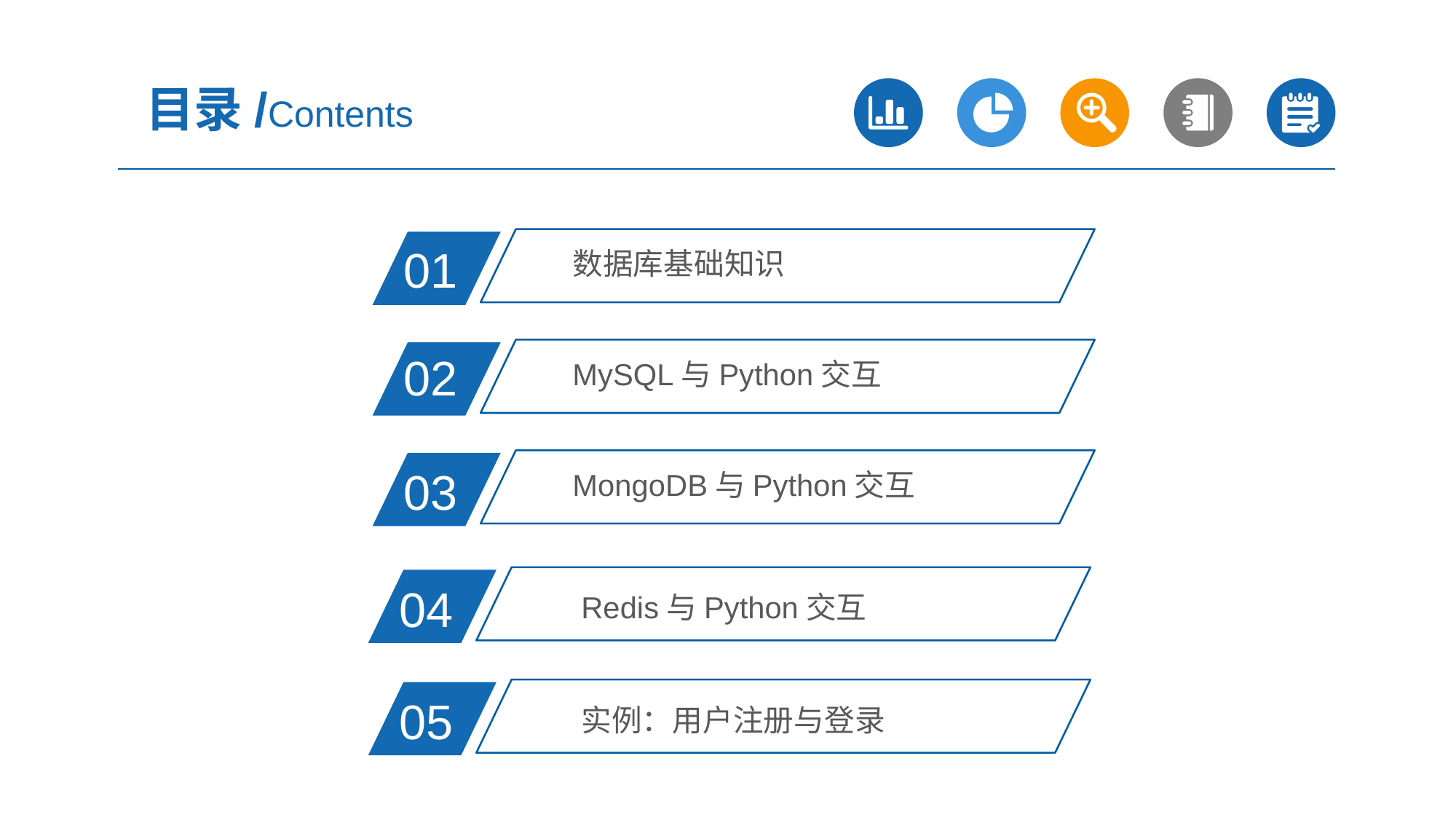

目录/Contents

数据库基础知识

01

MySQL与Python交互
02

MongoDB与Python交互

03

Redis与Python交互

04

实例：用户注册与登录

05